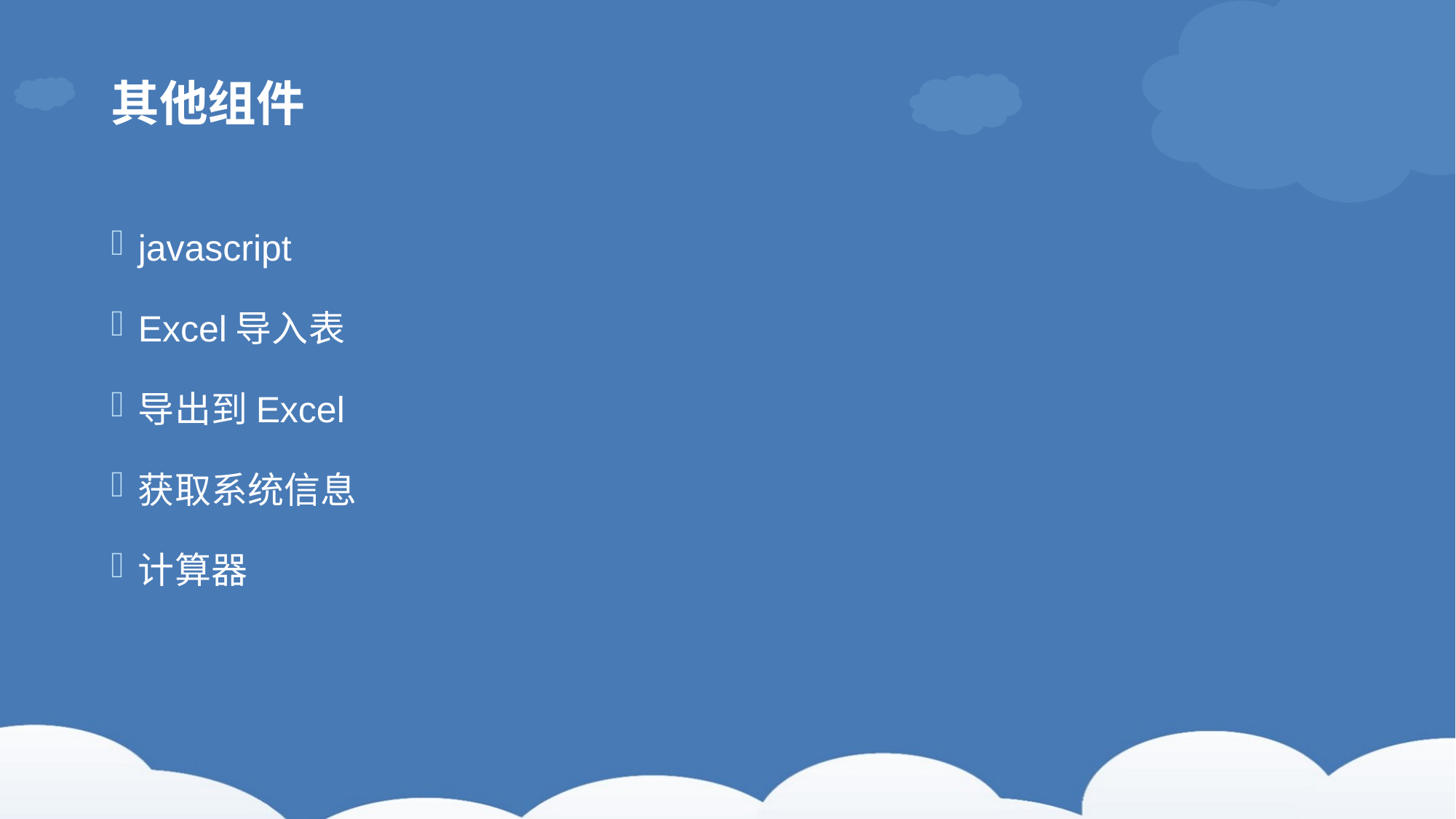

# 其他组件
javascript
Excel导入表
导出到Excel
获取系统信息
计算器